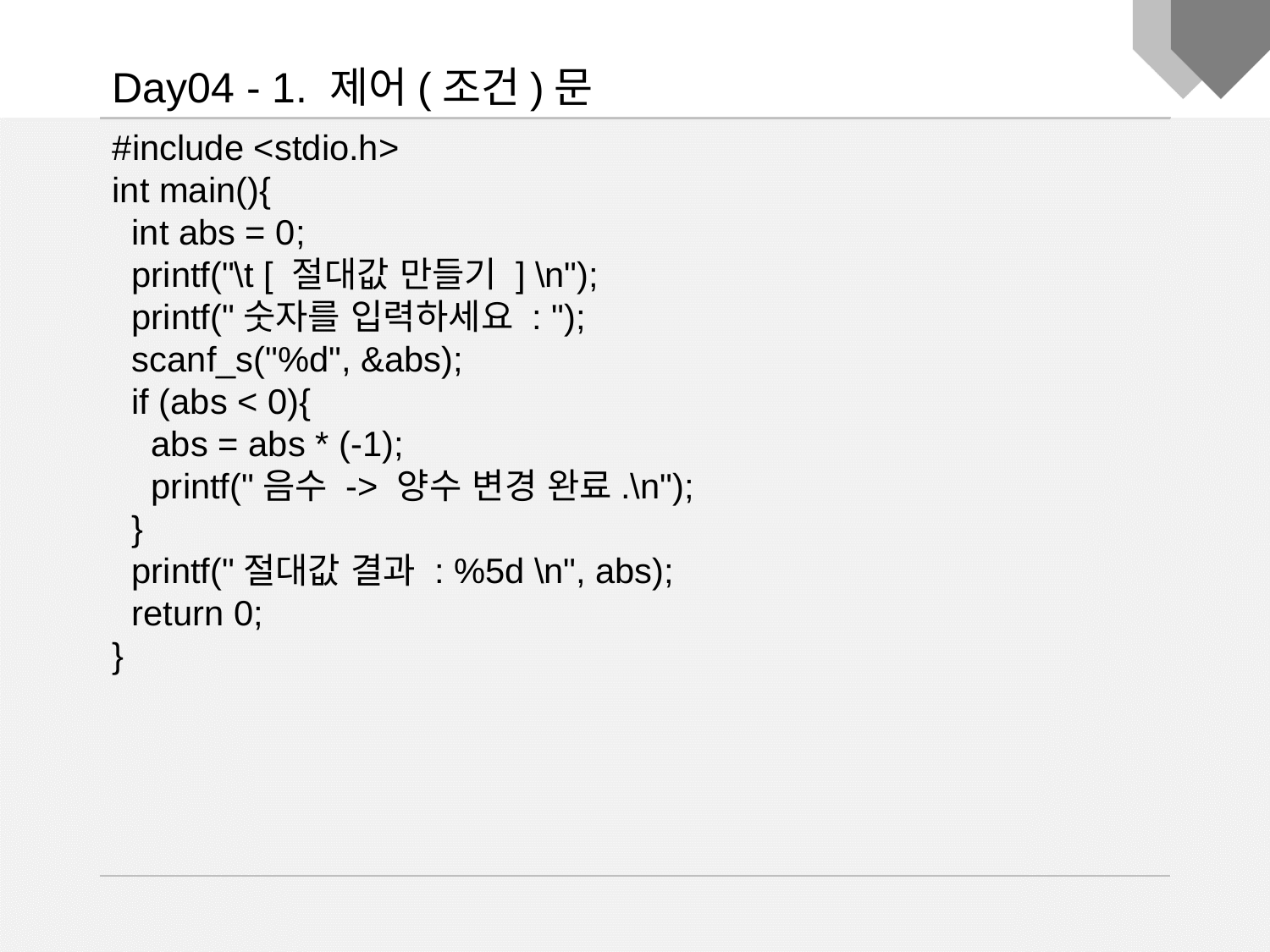

Day04 - 1. 제어(조건)문
#include <stdio.h>
int main(){
  int abs = 0;
  printf("\t [ 절대값 만들기 ] \n");
  printf("숫자를 입력하세요 : ");
  scanf_s("%d", &abs);
  if (abs < 0){
    abs = abs * (-1);
    printf("음수 -> 양수 변경 완료.\n");
  }
  printf("절대값 결과 : %5d \n", abs);
  return 0;
}